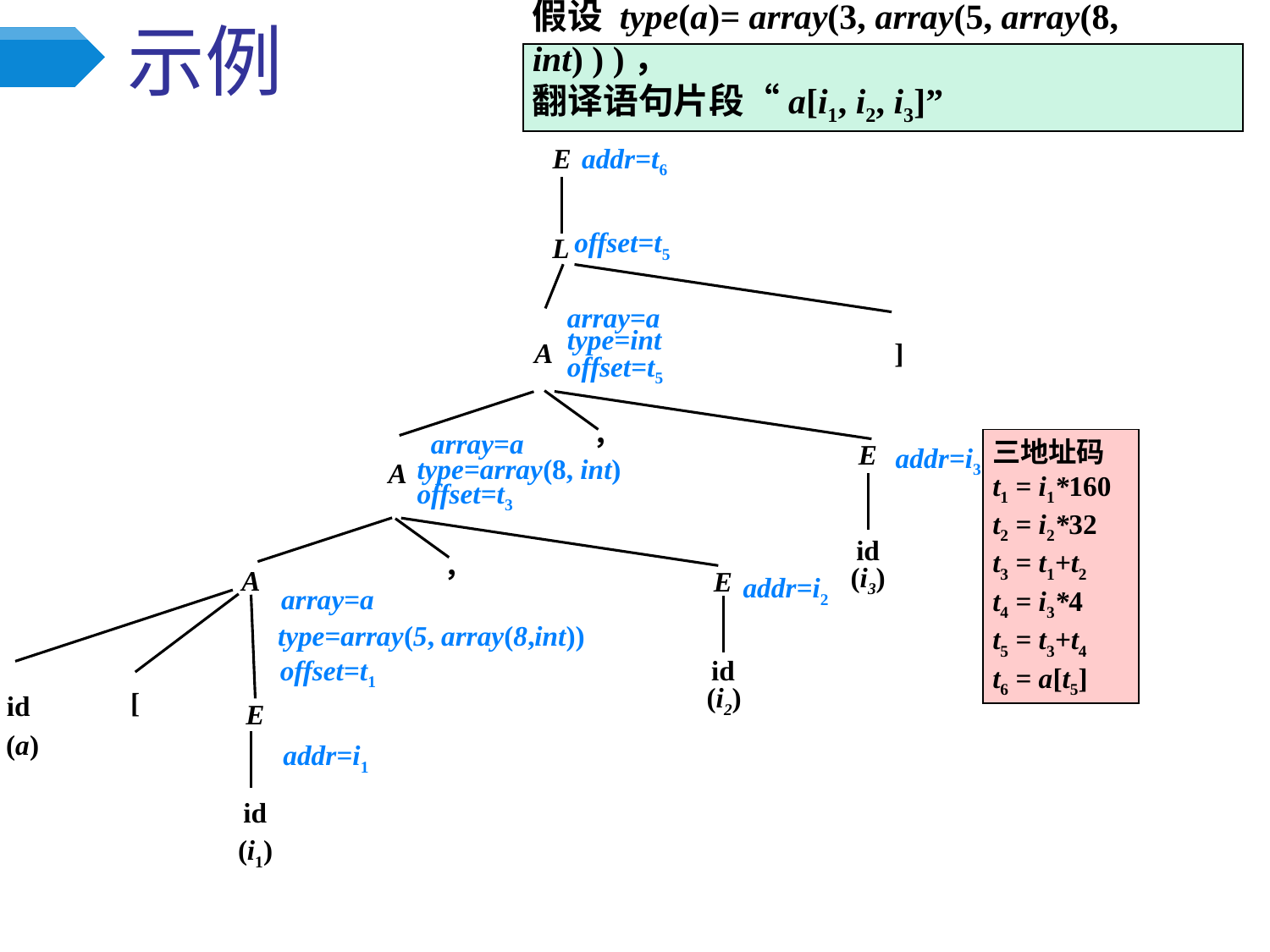

# 示例
假设 type(a)= array(3, array(5, array(8, int) ) )，
翻译语句片段“a[i1, i2, i3]”
addr=t6
E
offset=t5
L
array=a
type=int
A
]
offset=t5
，
array=a
三地址码
t1 = i1*160
t2 = i2*32
t3 = t1+t2
t4 = i3*4
t5 = t3+t4
t6 = a[t5]
E
addr=i3
type=array(8, int)
A
offset=t3
id
，
(i3)
A
E
addr=i2
array=a
type=array(5, array(8,int))
offset=t1
id
(i2)
[
id
E
(a)
addr=i1
id
(i1)